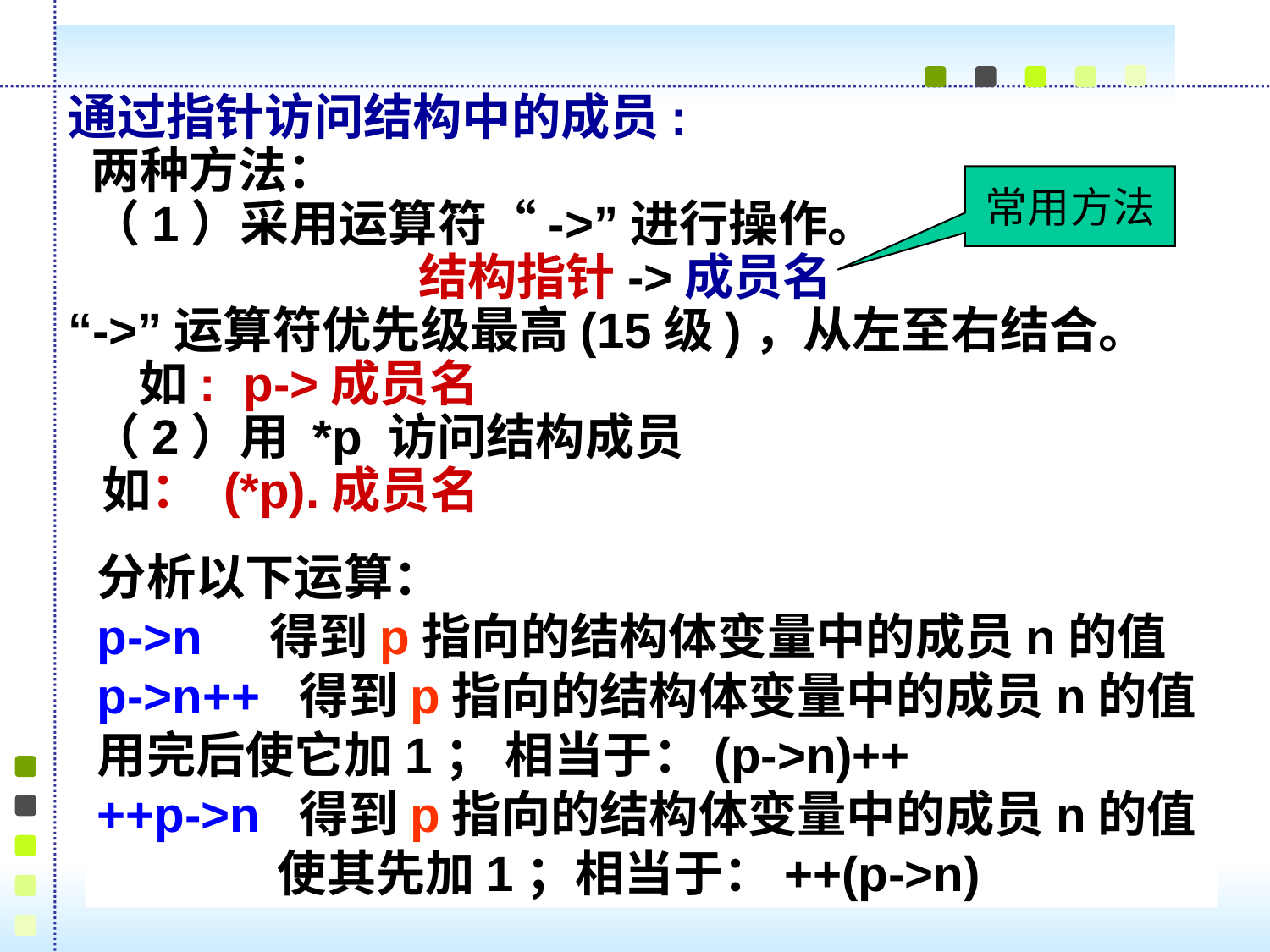

通过指针访问结构中的成员:
 两种方法：
 （1）采用运算符“->”进行操作。
结构指针->成员名
“->”运算符优先级最高(15级)，从左至右结合。
	 如:  p->成员名
 （2）用 *p 访问结构成员
  如： (*p).成员名

常用方法
分析以下运算：
p->n    得到p指向的结构体变量中的成员n的值
p->n++  得到p指向的结构体变量中的成员n的值
用完后使它加1； 相当于：(p->n)++
++p->n  得到p指向的结构体变量中的成员n的值
               使其先加1；相当于：++(p->n)